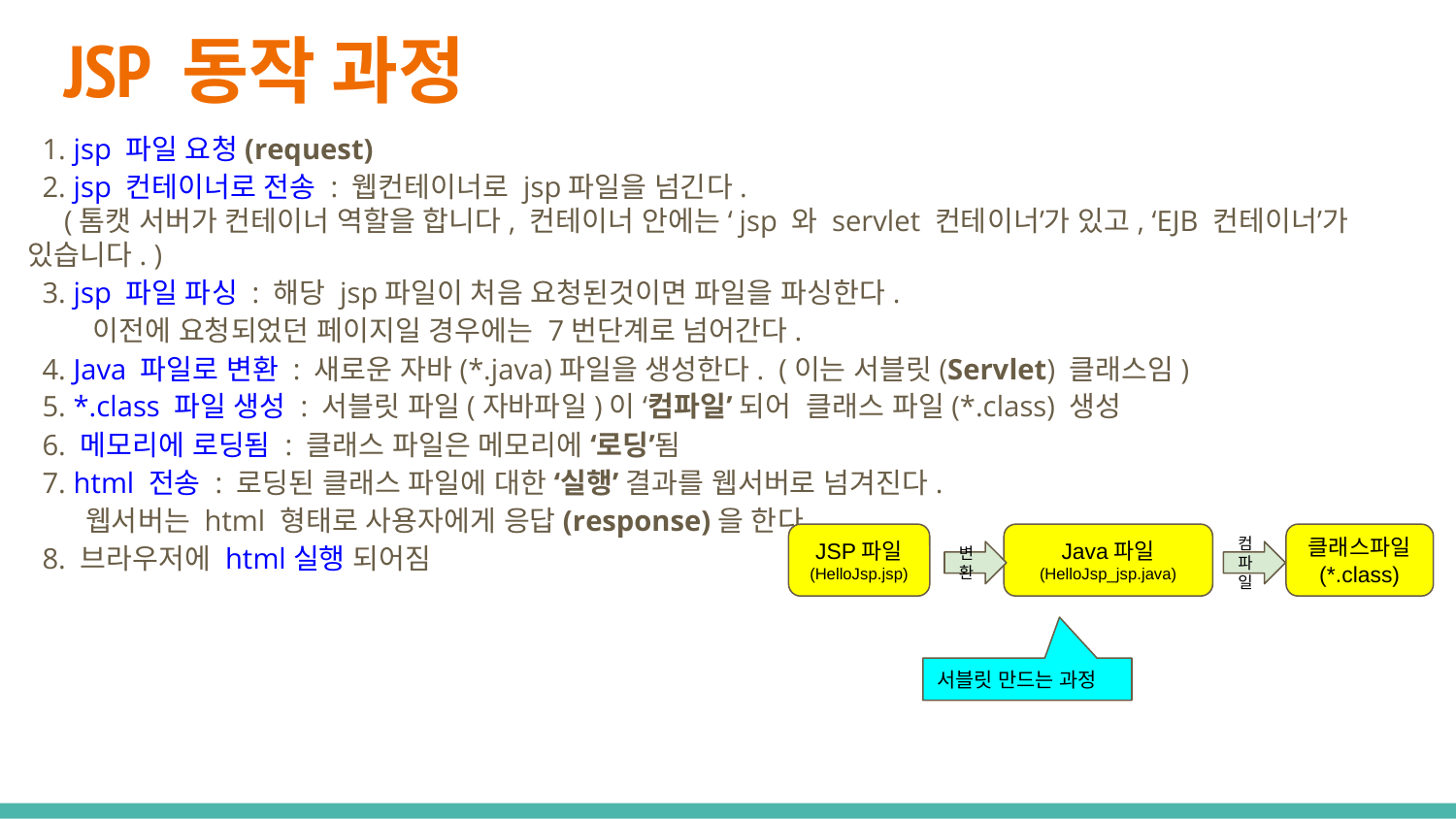

# JSP 동작 과정
  1. jsp 파일 요청(request)
  2. jsp 컨테이너로 전송 : 웹컨테이너로 jsp파일을 넘긴다.
     (톰캣 서버가 컨테이너 역할을 합니다, 컨테이너 안에는 ‘jsp 와 servlet 컨테이너’가 있고, ‘EJB 컨테이너’가 있습니다. )
  3. jsp 파일 파싱 : 해당 jsp파일이 처음 요청된것이면 파일을 파싱한다.
        이전에 요청되었던 페이지일 경우에는 7번단계로 넘어간다.
  4. Java 파일로 변환 : 새로운 자바(*.java)파일을 생성한다.  (이는 서블릿(Servlet) 클래스임)
  5. *.class 파일 생성 : 서블릿 파일(자바파일)이 ‘컴파일’ 되어  클래스 파일(*.class) 생성
  6. 메모리에 로딩됨 : 클래스 파일은 메모리에 ‘로딩’됨
  7. html 전송 : 로딩된 클래스 파일에 대한 ‘실행’ 결과를 웹서버로 넘겨진다.
       웹서버는 html 형태로 사용자에게 응답(response)을 한다.
  8. 브라우저에 html실행 되어짐

JSP파일
(HelloJsp.jsp)
Java파일
(HelloJsp_jsp.java)
클래스파일
(*.class)
변환
컴파일
서블릿 만드는 과정